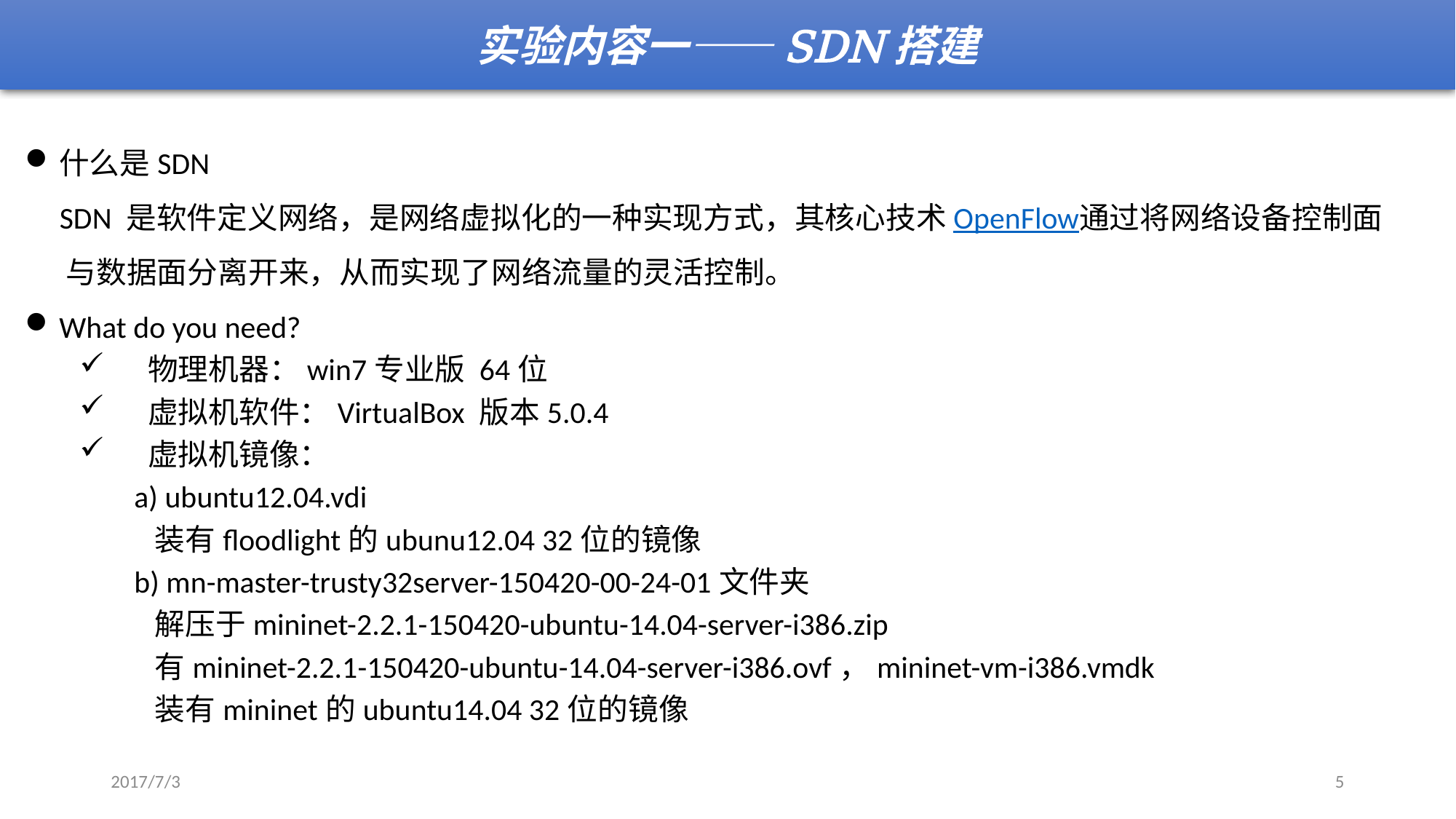

实验内容一——SDN搭建
什么是SDN
     SDN 是软件定义网络，是网络虚拟化的一种实现方式，其核心技术OpenFlow通过将网络设备控制面
     与数据面分离开来，从而实现了网络流量的灵活控制。
What do you need?
    物理机器：win7专业版 64位
    虚拟机软件：VirtualBox 版本5.0.4
    虚拟机镜像：
a) ubuntu12.04.vdi
  装有floodlight的ubunu12.04 32位的镜像
b) mn-master-trusty32server-150420-00-24-01文件夹
  解压于mininet-2.2.1-150420-ubuntu-14.04-server-i386.zip
  有mininet-2.2.1-150420-ubuntu-14.04-server-i386.ovf，mininet-vm-i386.vmdk
  装有mininet的ubuntu14.04 32位的镜像

2017/7/3
5